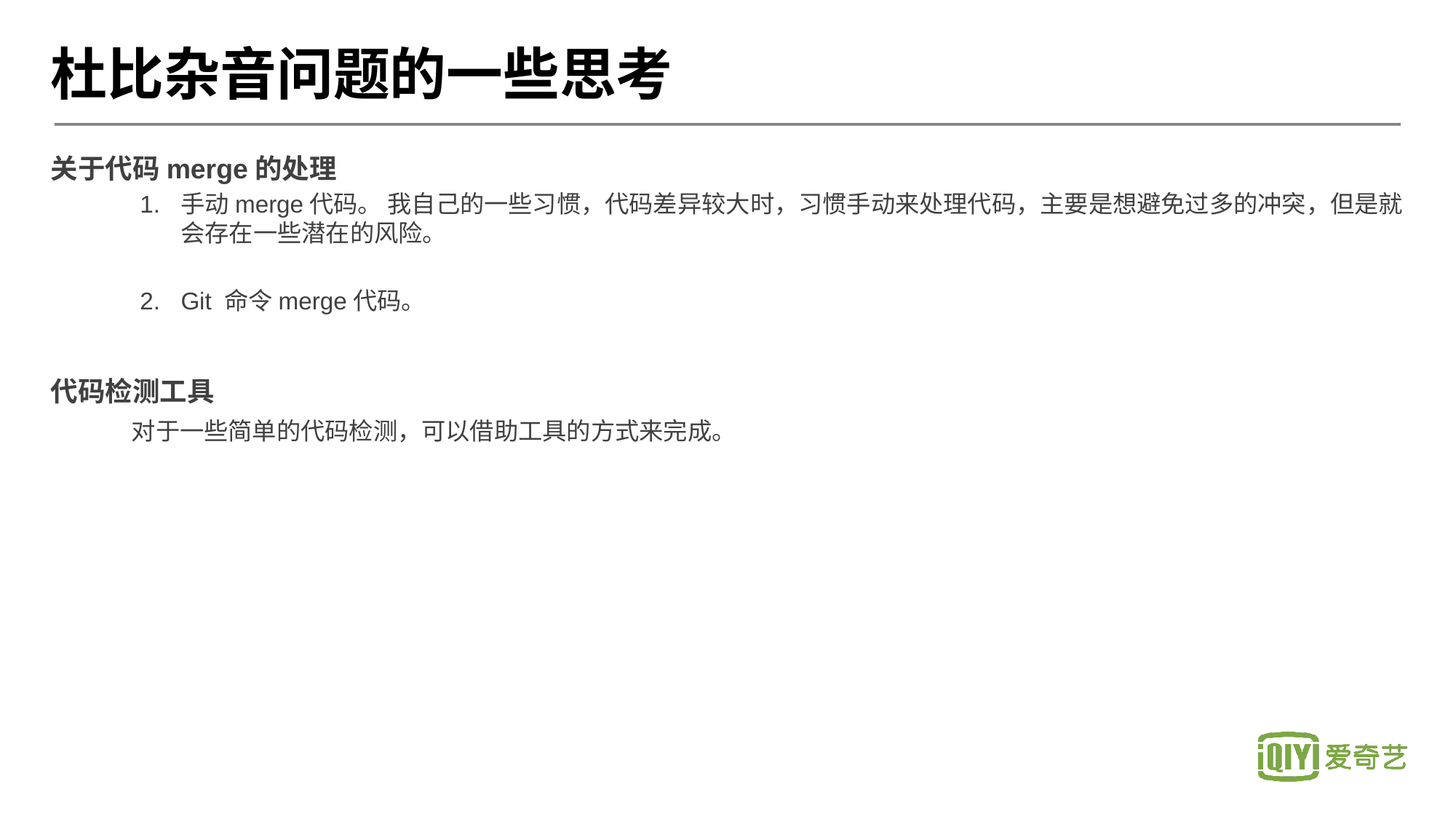

# 杜比杂音问题的一些思考
关于代码merge的处理
手动merge代码。 我自己的一些习惯，代码差异较大时，习惯手动来处理代码，主要是想避免过多的冲突，但是就会存在一些潜在的风险。

Git 命令merge代码。

代码检测工具
            对于一些简单的代码检测，可以借助工具的方式来完成。